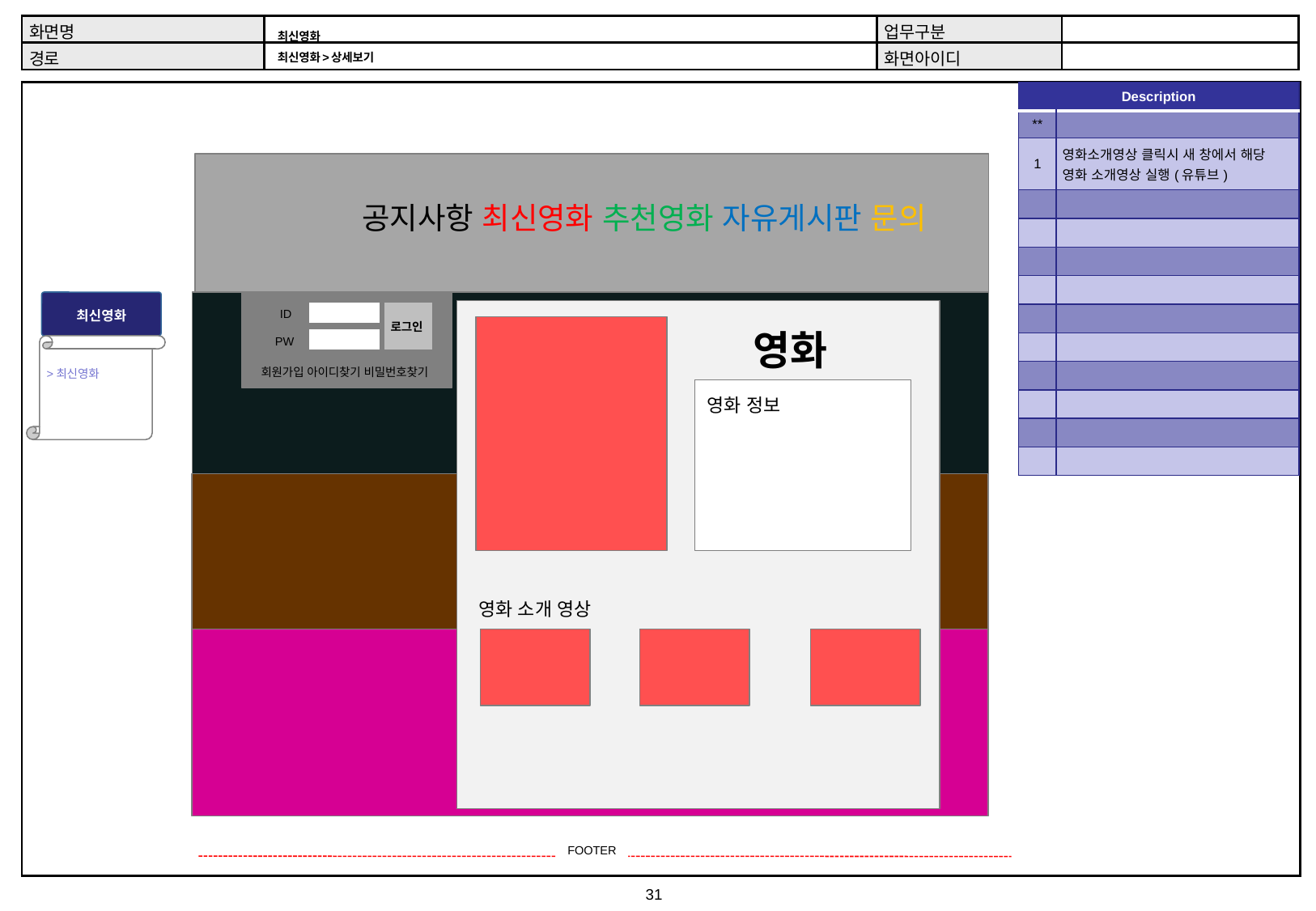

# 최신영화 최신영화>상세보기
| Description |  |
| --- | --- |
| \*\* |  |
| 1 | 영화소개영상 클릭시 새 창에서 해당 영화 소개영상 실행(유튜브) |
|  |  |
|  |  |
|  |  |
|  |  |
|  |  |
|  |  |
|  |  |
|  |  |
|  |  |
|  |  |

공지사항 최신영화 추천영화 자유게시판 문의

최신영화

ID

로그인

영화
PW

>최신영화
회원가입 아이디찾기 비밀번호찾기

영화 정보

영화 소개 영상